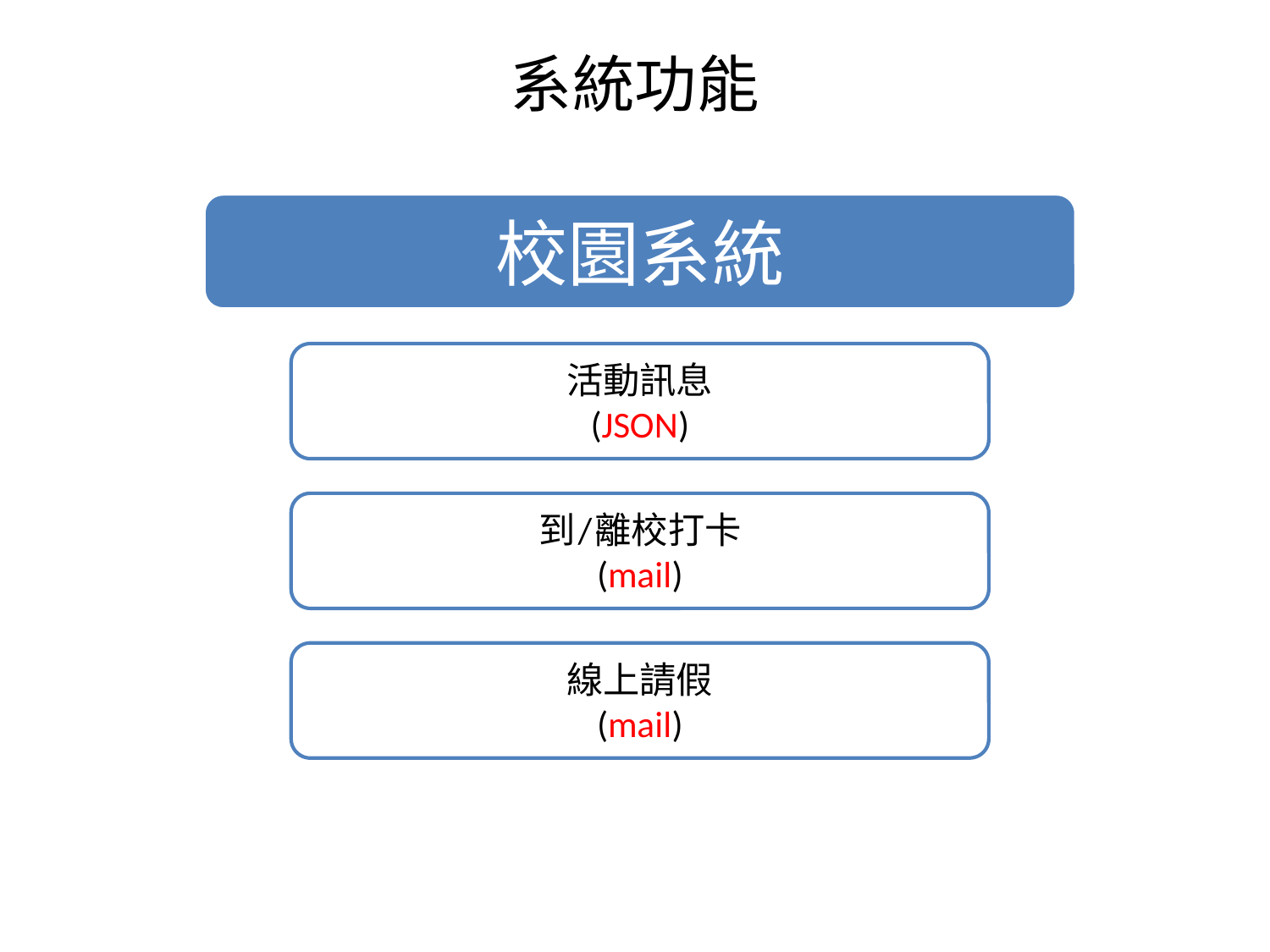

# 系統功能
校園系統
到/離校打卡
(mail)
活動訊息
(JSON)
線上請假
(mail)